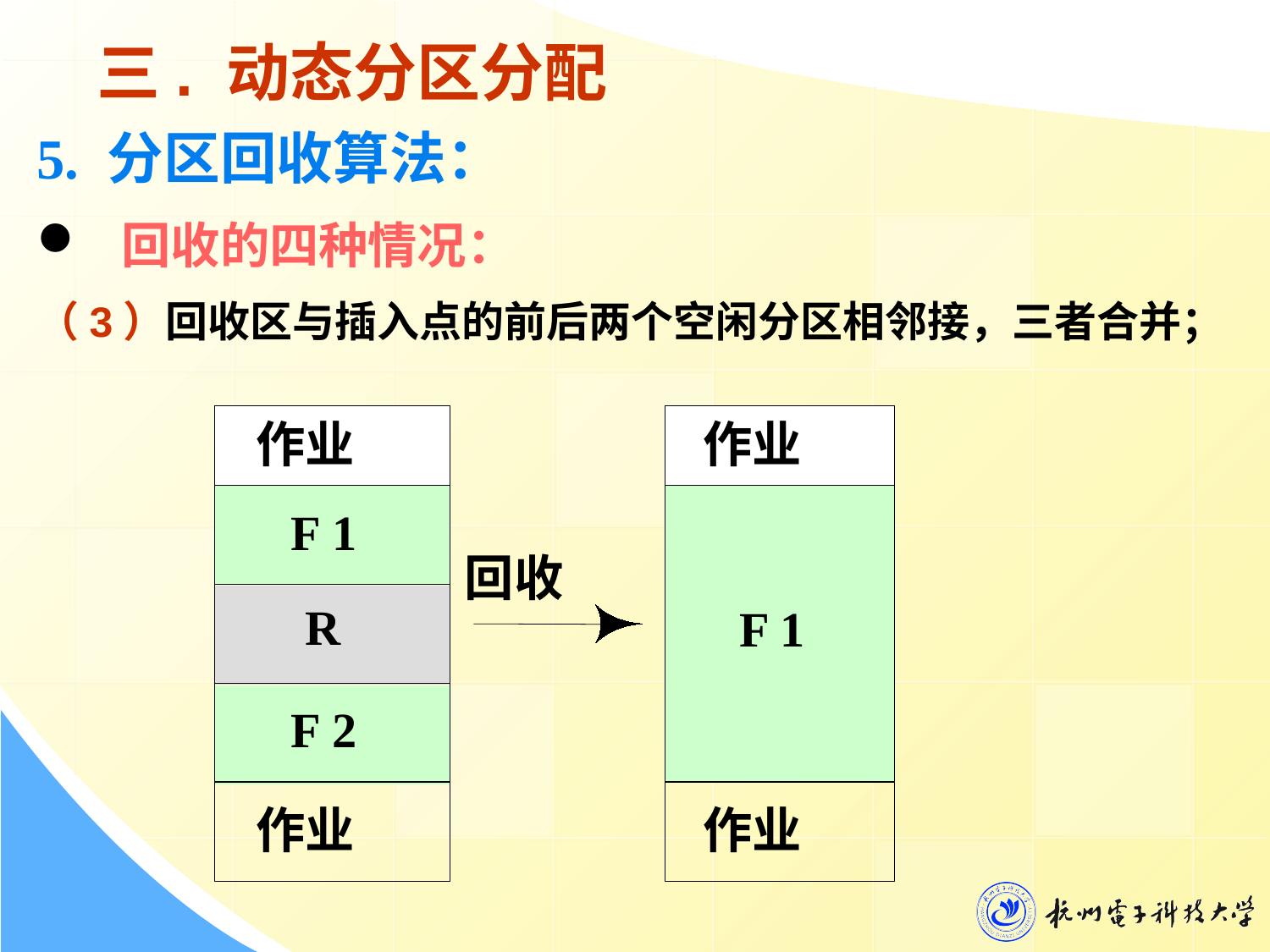

三. 动态分区分配
5. 分区回收算法：
回收的四种情况：
（3）回收区与插入点的前后两个空闲分区相邻接，三者合并；

作业

F
1

R

F
2

作业

作业

F
1

作业
回收